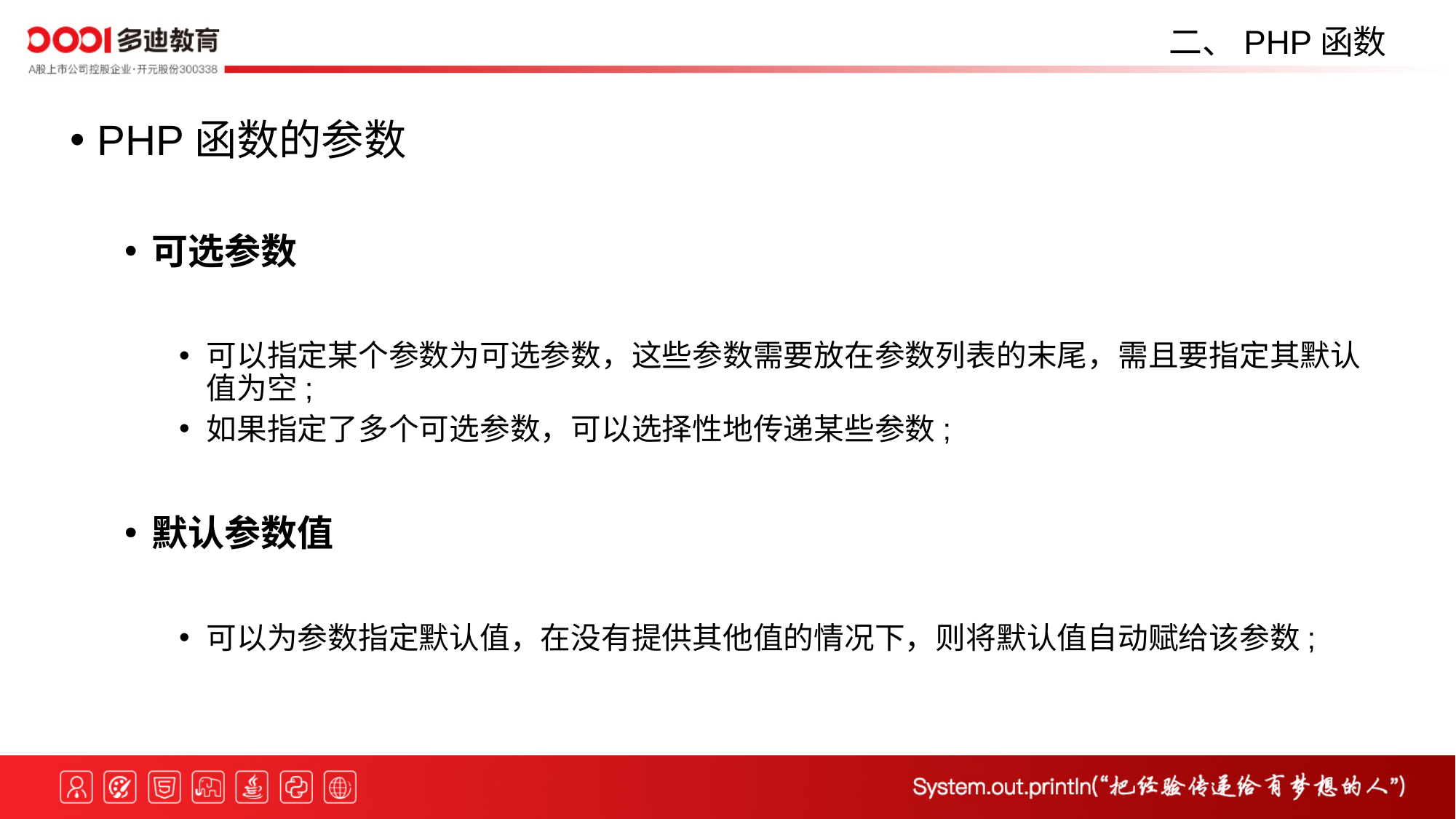

二、PHP函数
PHP函数的参数

可选参数

可以指定某个参数为可选参数，这些参数需要放在参数列表的末尾，需且要指定其默认值为空;
如果指定了多个可选参数，可以选择性地传递某些参数;

默认参数值

可以为参数指定默认值，在没有提供其他值的情况下，则将默认值自动赋给该参数;